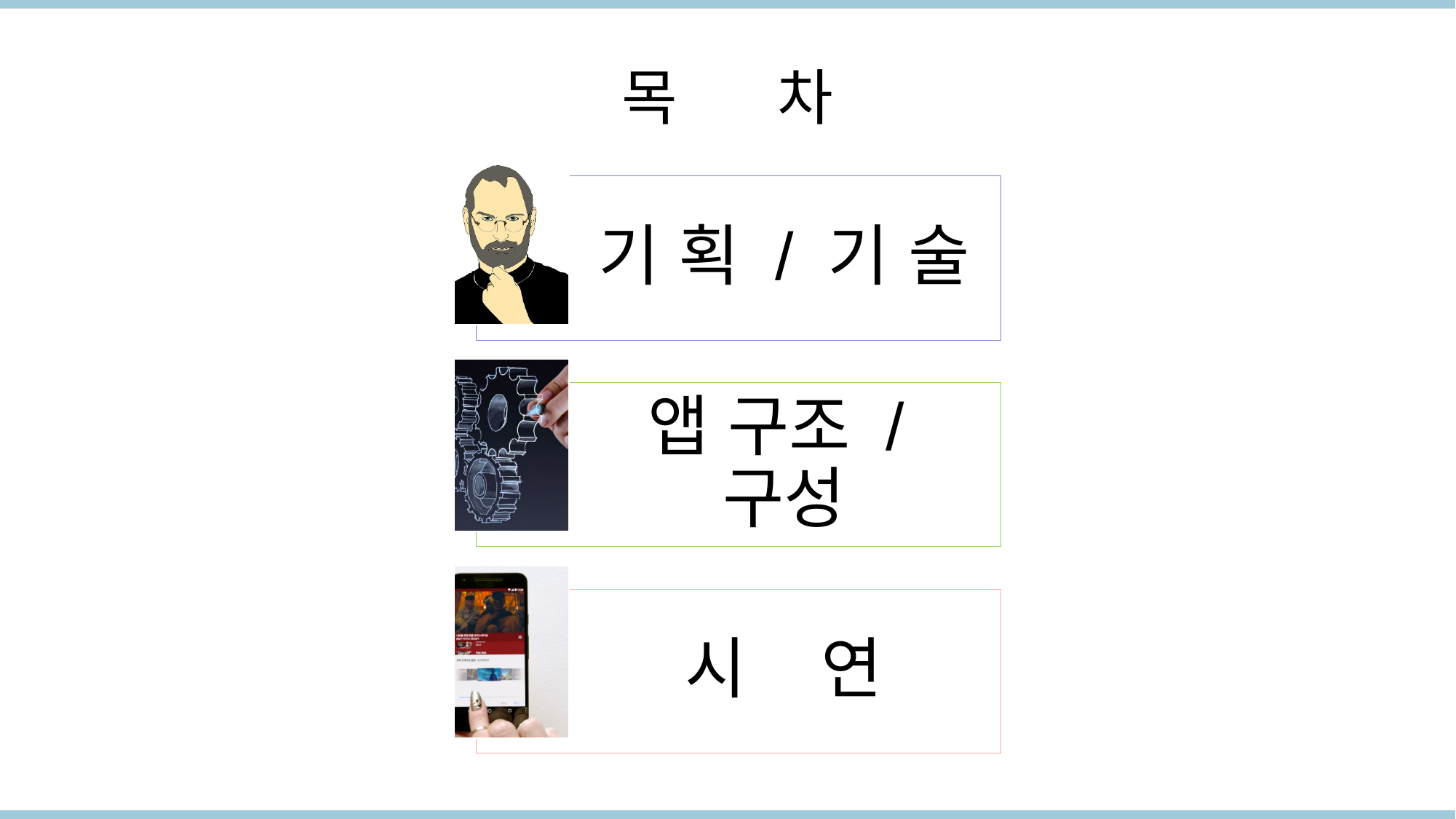

목       차
기 획 / 기 술
앱 구조 /구성
시    연